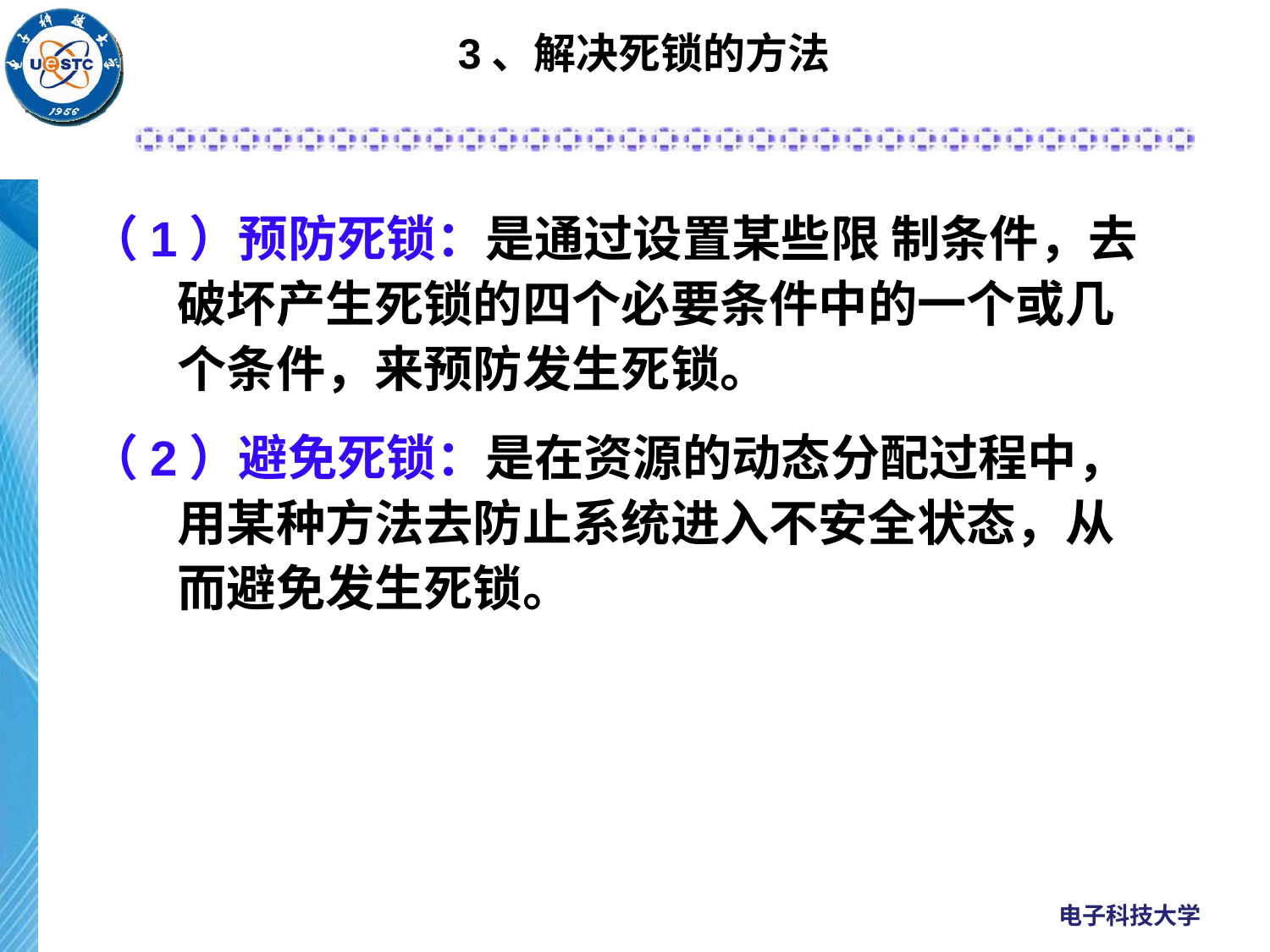

# 3、解决死锁的方法
（1）预防死锁：是通过设置某些限 制条件，去破坏产生死锁的四个必要条件中的一个或几个条件，来预防发生死锁。
（2）避免死锁：是在资源的动态分配过程中，用某种方法去防止系统进入不安全状态，从而避免发生死锁。